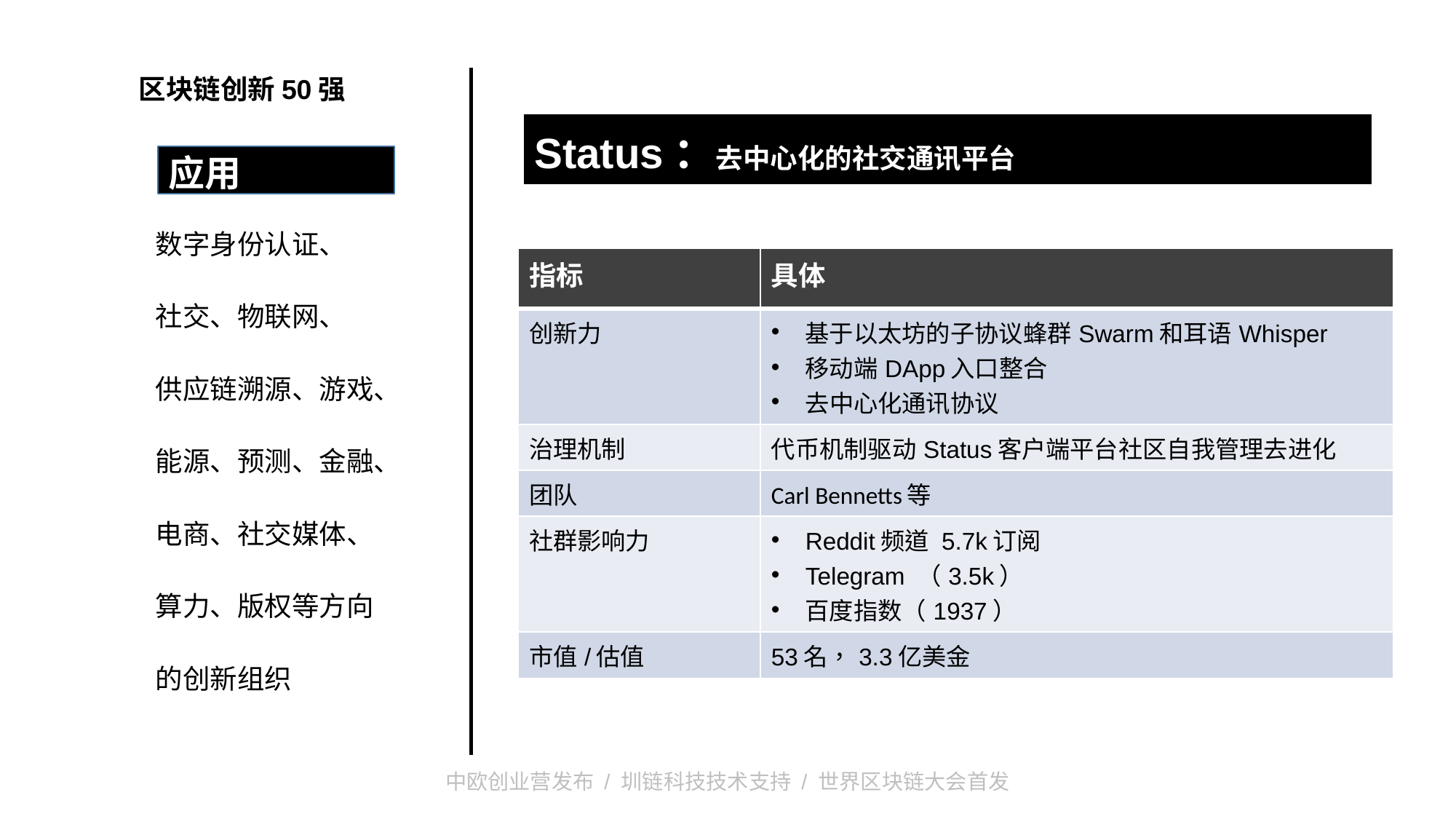

区块链创新50强
| Status：去中心化的社交通讯平台 |
| --- |
|  |
应用
数字身份认证、
社交、物联网、
供应链溯源、游戏、
能源、预测、金融、
电商、社交媒体、
算力、版权等方向
的创新组织
| 指标 | 具体 |
| --- | --- |
| 创新力 | 基于以太坊的子协议蜂群Swarm和耳语Whisper 移动端DApp入口整合 去中心化通讯协议 |
| 治理机制 | 代币机制驱动Status客户端平台社区自我管理去进化 |
| 团队 | Carl Bennetts等 |
| 社群影响力 | Reddit频道 5.7k订阅 Telegram （3.5k） 百度指数（1937） |
| 市值/估值 | 53名，3.3亿美金 |
36
中欧创业营发布 / 圳链科技技术支持 / 世界区块链大会首发